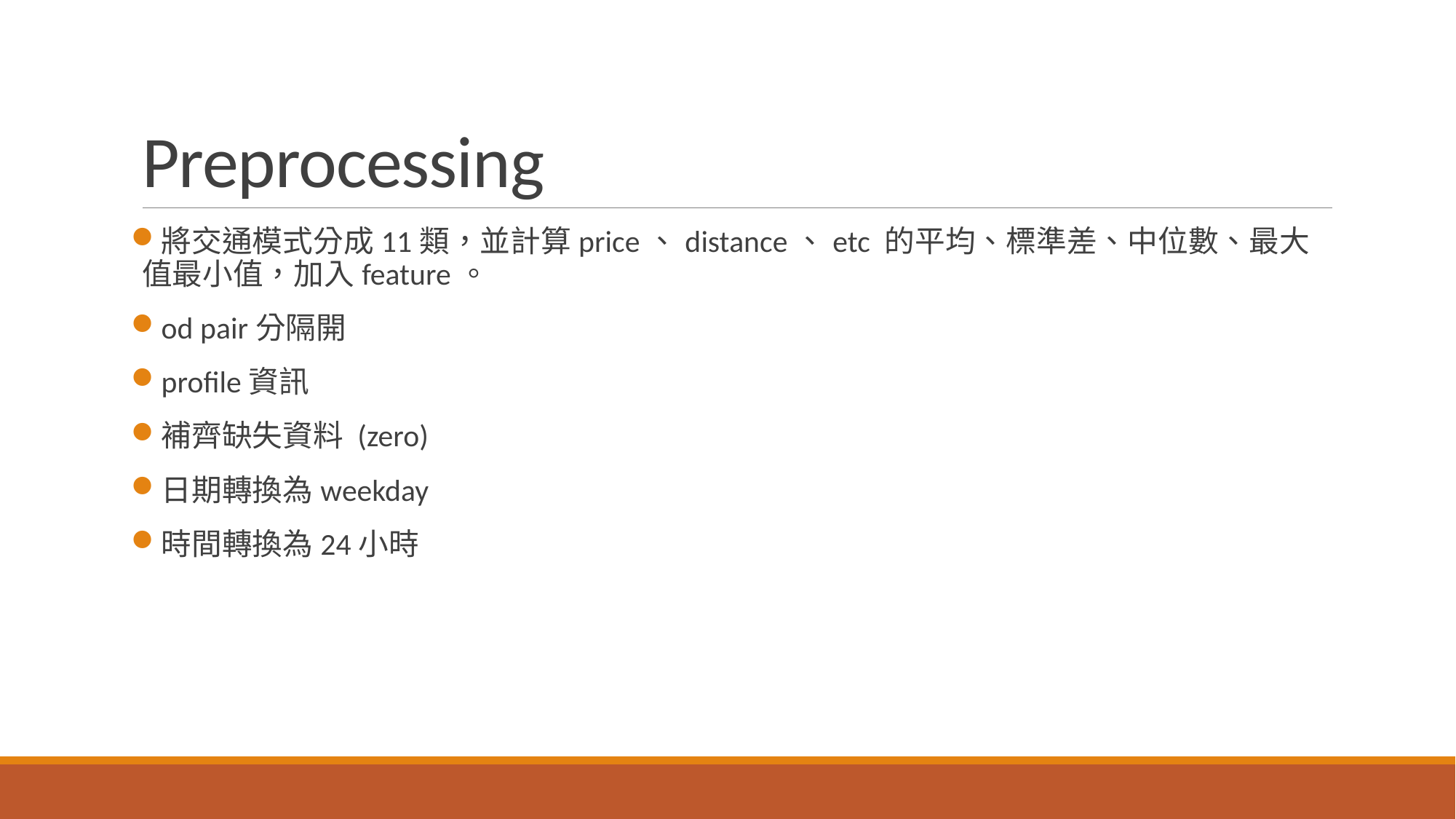

# Preprocessing
將交通模式分成11類，並計算price、distance、etc 的平均、標準差、中位數、最大值最小值，加入feature。
od pair分隔開
profile資訊
補齊缺失資料 (zero)
日期轉換為weekday
時間轉換為24小時